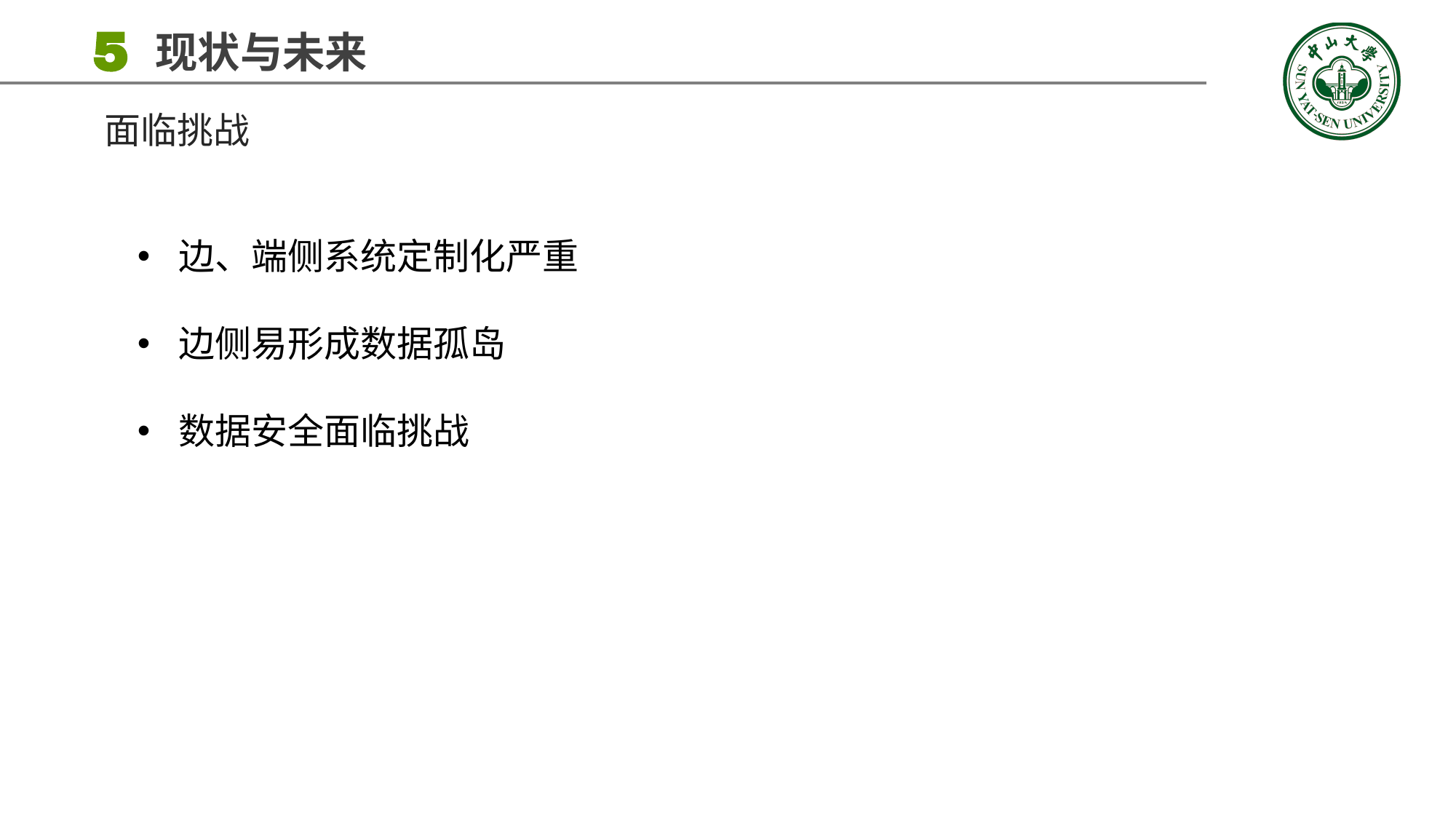

5
现状与未来
面临挑战
边、端侧系统定制化严重

边侧易形成数据孤岛

数据安全面临挑战